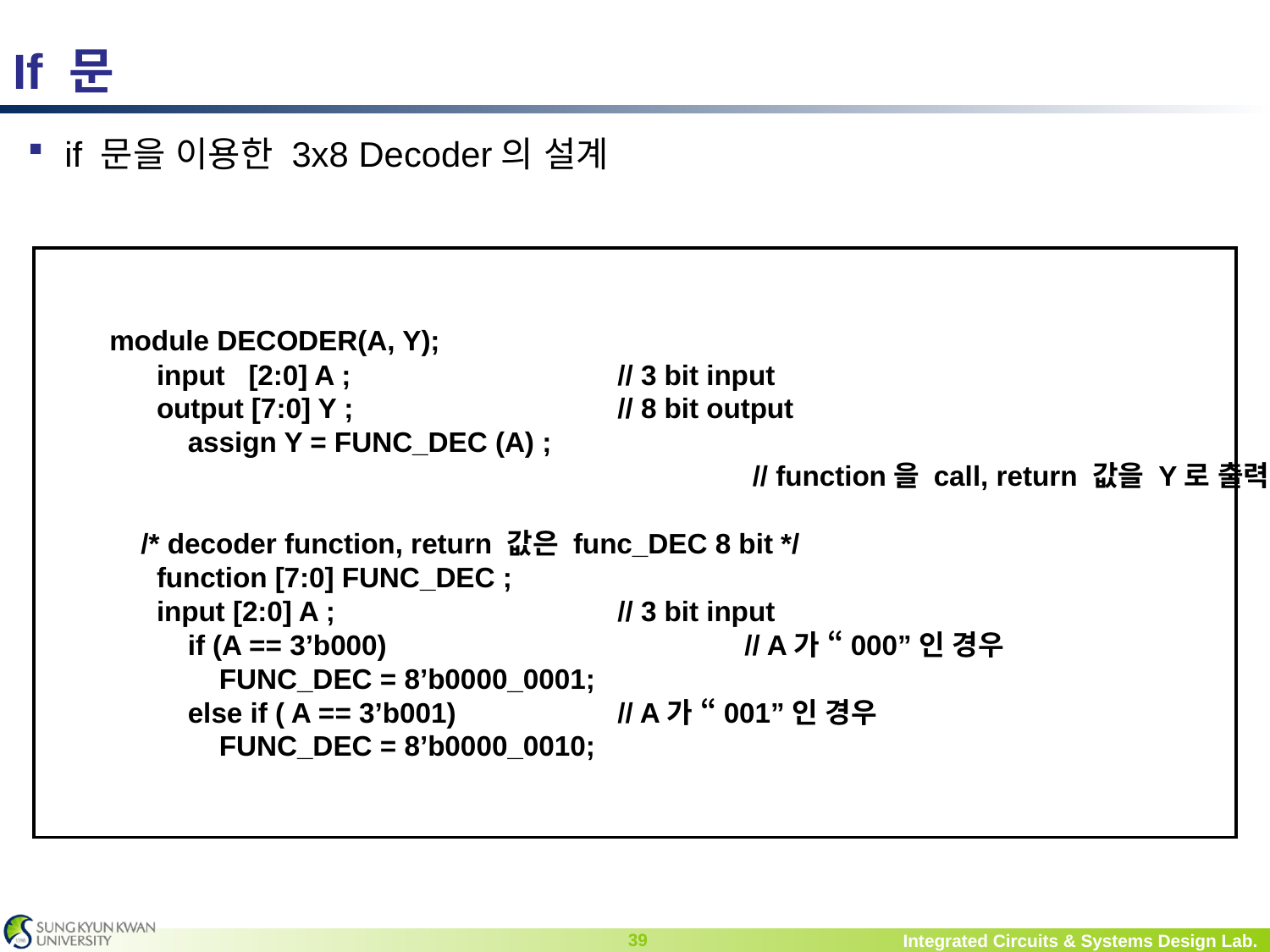

# If 문
if 문을 이용한 3x8 Decoder의 설계

module DECODER(A, Y);
      input   [2:0] A ;			// 3 bit input
      output [7:0] Y ;			// 8 bit output
          assign Y = FUNC_DEC (A) ;
                                     			 // function을 call, return 값을 Y로 출력

    /* decoder function, return 값은 func_DEC 8 bit */
      function [7:0] FUNC_DEC ;
      input [2:0] A ; 			// 3 bit input
          if (A == 3’b000)			// A가 “000”인 경우
              FUNC_DEC = 8’b0000_0001;
          else if ( A == 3’b001)		// A가 “001”인 경우
              FUNC_DEC = 8’b0000_0010;